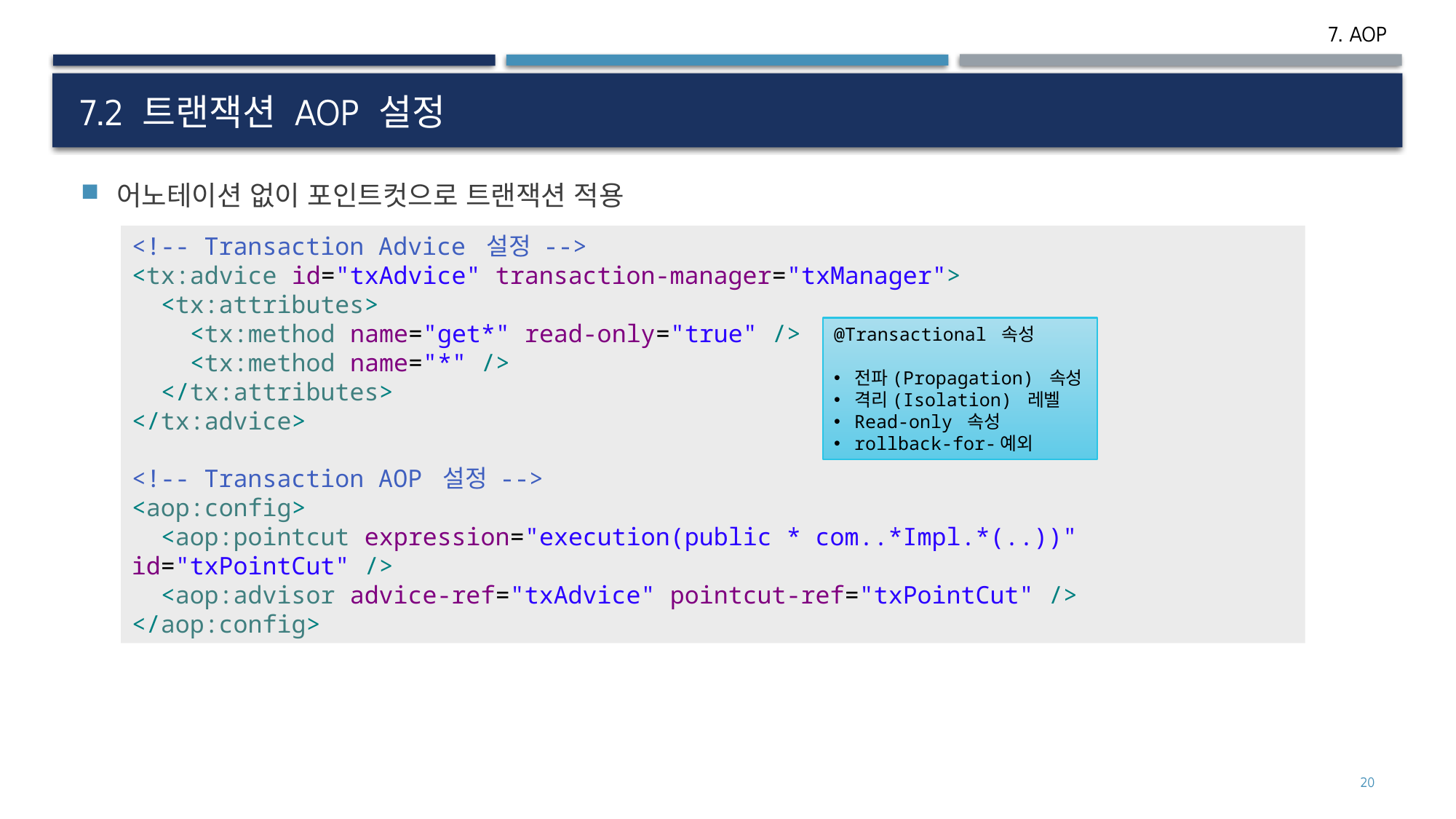

# 7.2 트랜잭션 AOP 설정
어노테이션 없이 포인트컷으로 트랜잭션 적용
<!-- Transaction Advice 설정 -->
<tx:advice id="txAdvice" transaction-manager="txManager">
  <tx:attributes>
    <tx:method name="get*" read-only="true" />
    <tx:method name="*" />
  </tx:attributes>
</tx:advice>

<!-- Transaction AOP 설정 -->
<aop:config>
  <aop:pointcut expression="execution(public * com..*Impl.*(..))"  id="txPointCut" />
  <aop:advisor advice-ref="txAdvice" pointcut-ref="txPointCut" />
</aop:config>
@Transactional 속성

전파(Propagation) 속성
격리(Isolation) 레벨
Read-only 속성
rollback-for-예외
20